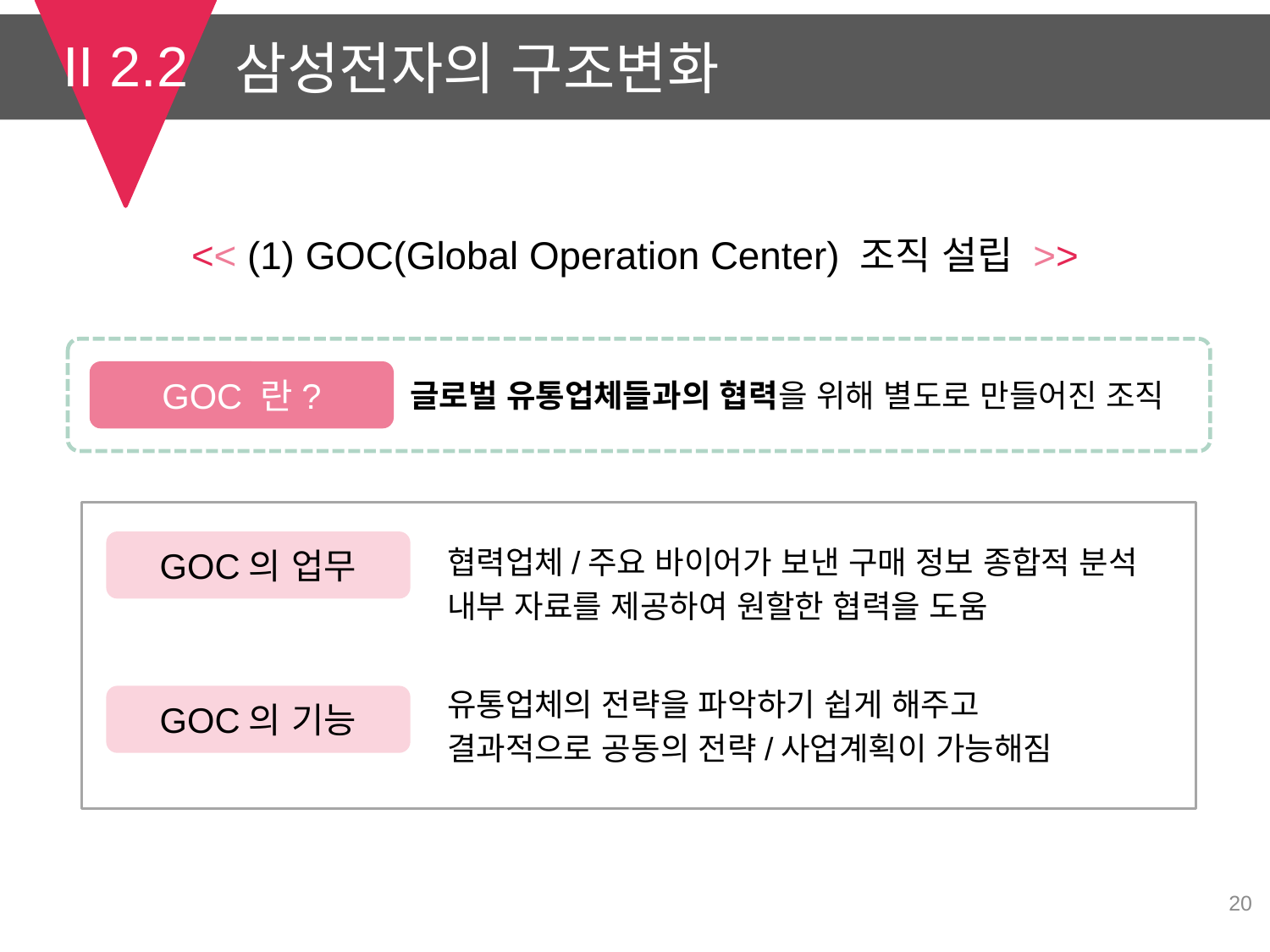

II 2.2

삼성전자의 구조변화
<< (1) GOC(Global Operation Center) 조직 설립 >>

GOC 란?
글로벌 유통업체들과의 협력을 위해 별도로 만들어진 조직

GOC의 업무
협력업체/주요 바이어가 보낸 구매 정보 종합적 분석
내부 자료를 제공하여 원할한 협력을 도움
유통업체의 전략을 파악하기 쉽게 해주고
결과적으로 공동의 전략/사업계획이 가능해짐
GOC의 기능
20